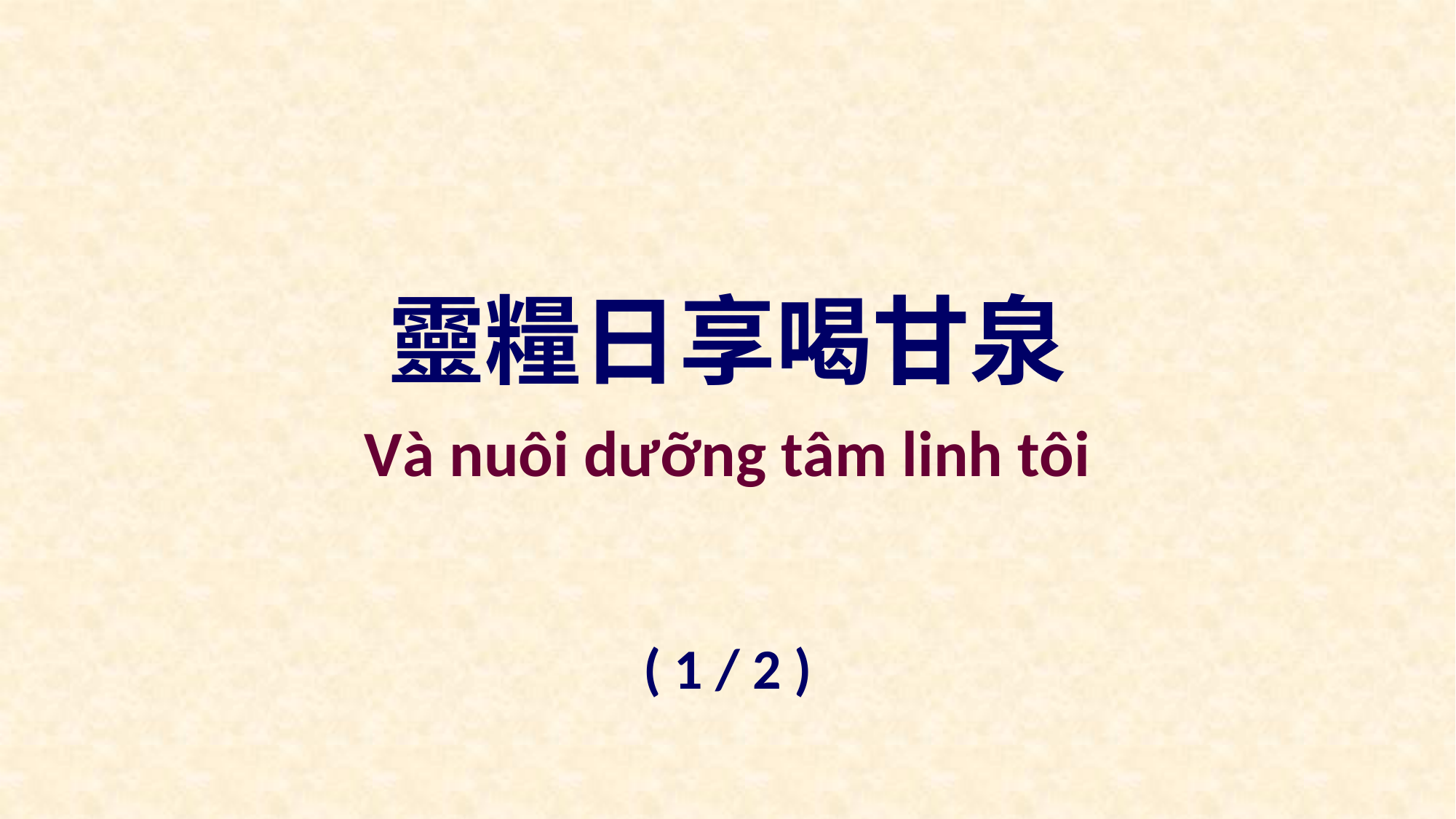

靈糧日享喝甘泉
Và nuôi dưỡng tâm linh tôi
( 1 / 2 )